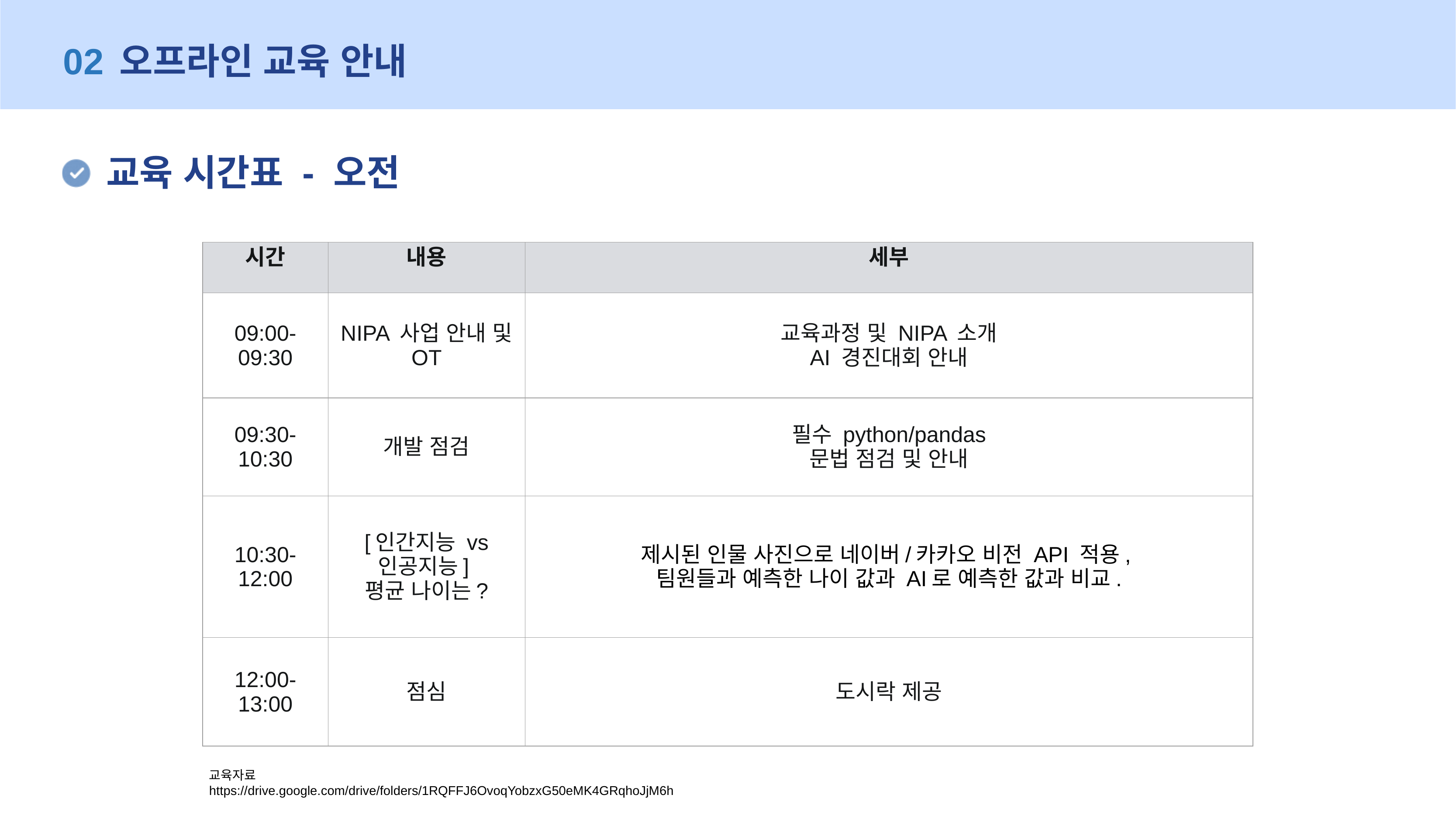

02
오프라인 교육 안내
교육 시간표 - 오전
| 시간 | 내용 | 세부 |
| --- | --- | --- |
| 09:00-09:30 | NIPA 사업 안내 및 OT | 교육과정 및 NIPA 소개 AI 경진대회 안내 |
| 09:30-10:30 | 개발 점검 | 필수 python/pandas 문법 점검 및 안내 |
| 10:30-12:00 | [인간지능 vs 인공지능] 평균 나이는? | 제시된 인물 사진으로 네이버/카카오 비전 API 적용, 팀원들과 예측한 나이 값과 AI로 예측한 값과 비교. |
| 12:00-13:00 | 점심 | 도시락 제공 |
교육자료 https://drive.google.com/drive/folders/1RQFFJ6OvoqYobzxG50eMK4GRqhoJjM6h